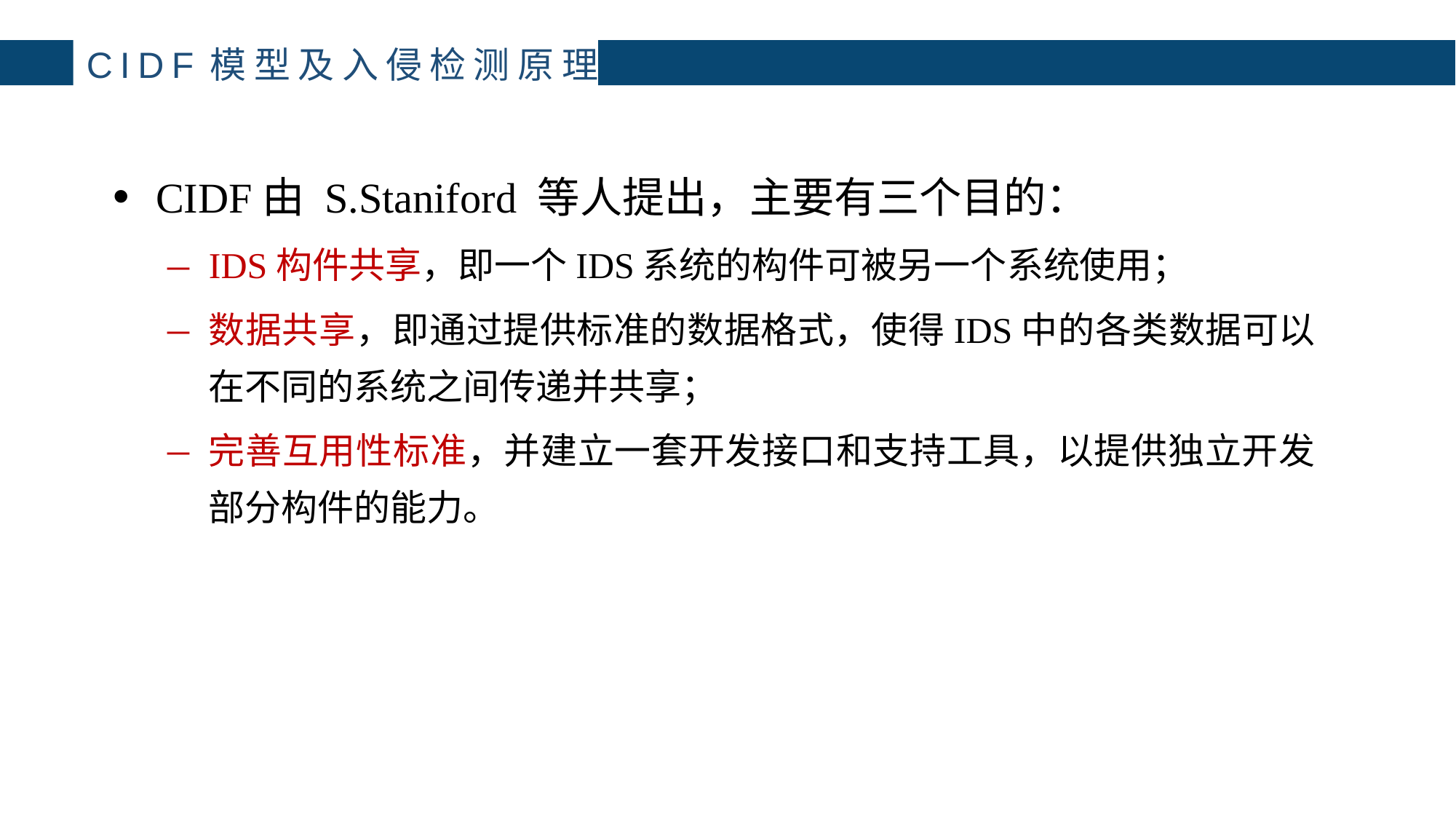

# CIDF模型及入侵检测原理
CIDF由 S.Staniford 等人提出，主要有三个目的：
IDS构件共享，即一个IDS系统的构件可被另一个系统使用；
数据共享，即通过提供标准的数据格式，使得IDS中的各类数据可以在不同的系统之间传递并共享；
完善互用性标准，并建立一套开发接口和支持工具，以提供独立开发部分构件的能力。